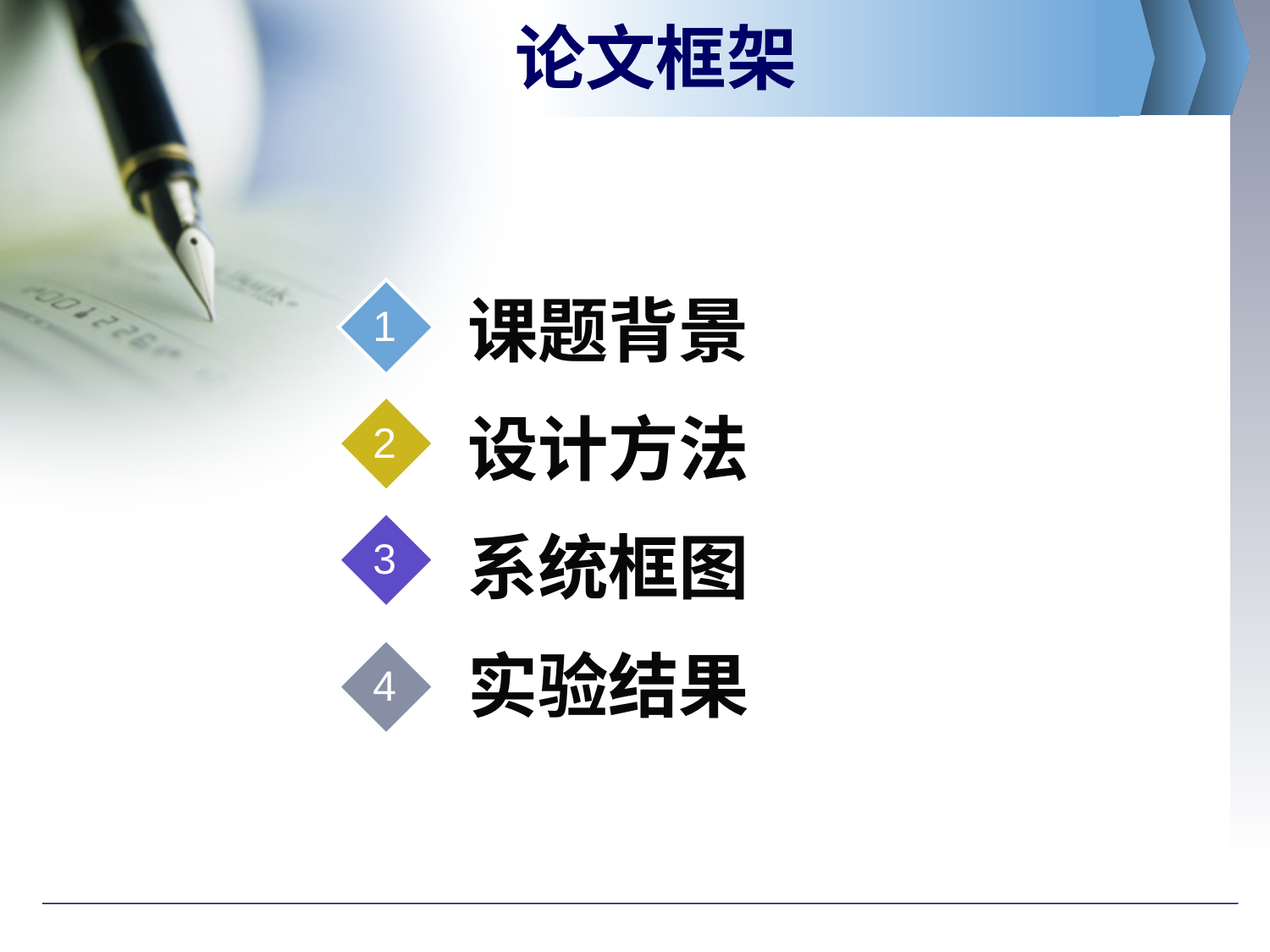

# 论文框架
课题背景
设计方法
系统框图
实验结果

1

2

3

4